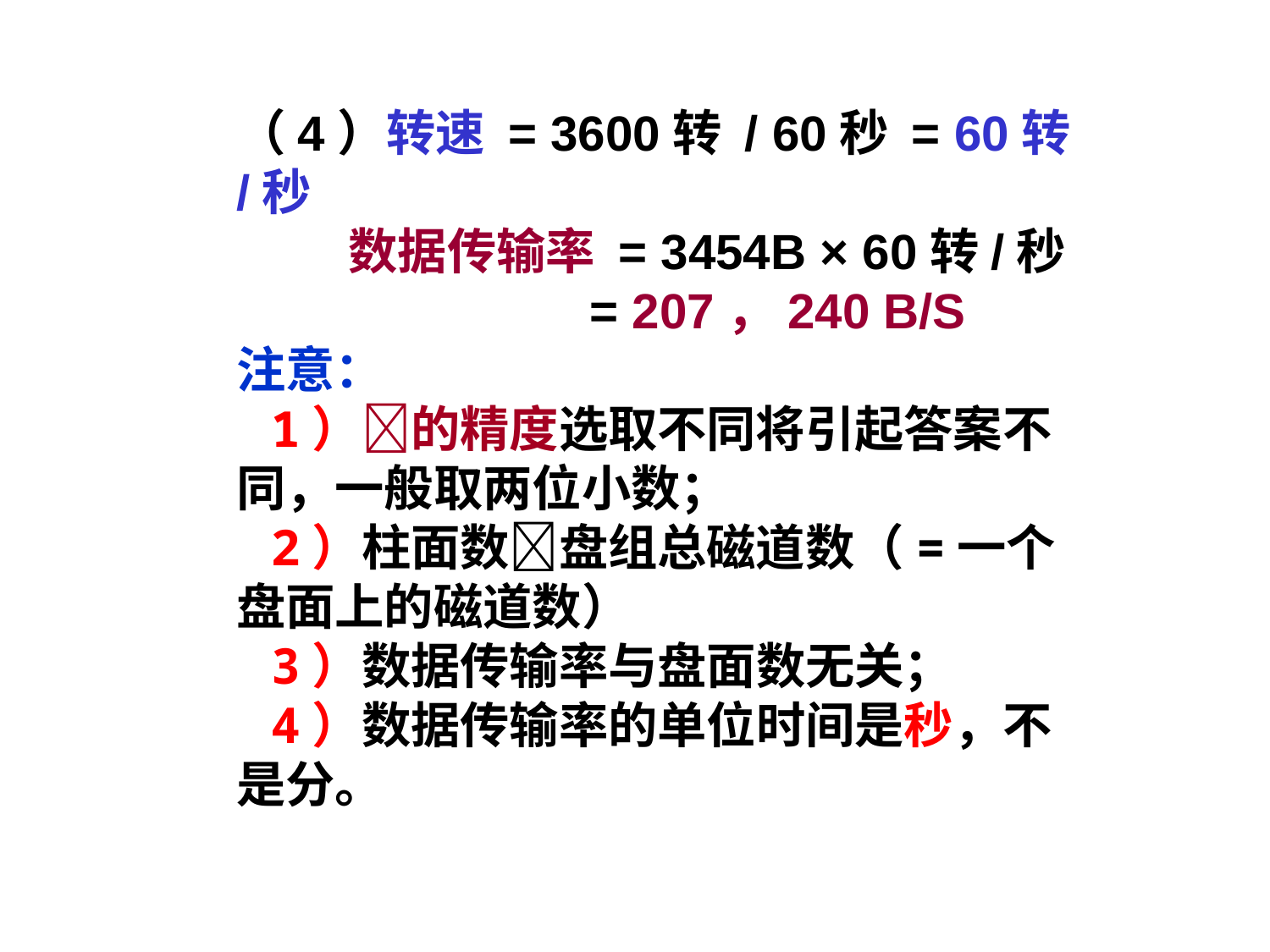

（4）转速 = 3600转 / 60秒 = 60转/秒
          数据传输率 = 3454B × 60转/秒
                                    = 207，240 B/S
注意：
  1）π的精度选取不同将引起答案不同，一般取两位小数；
  2）柱面数≠盘组总磁道数（=一个盘面上的磁道数）
  3）数据传输率与盘面数无关；
  4）数据传输率的单位时间是秒，不是分。